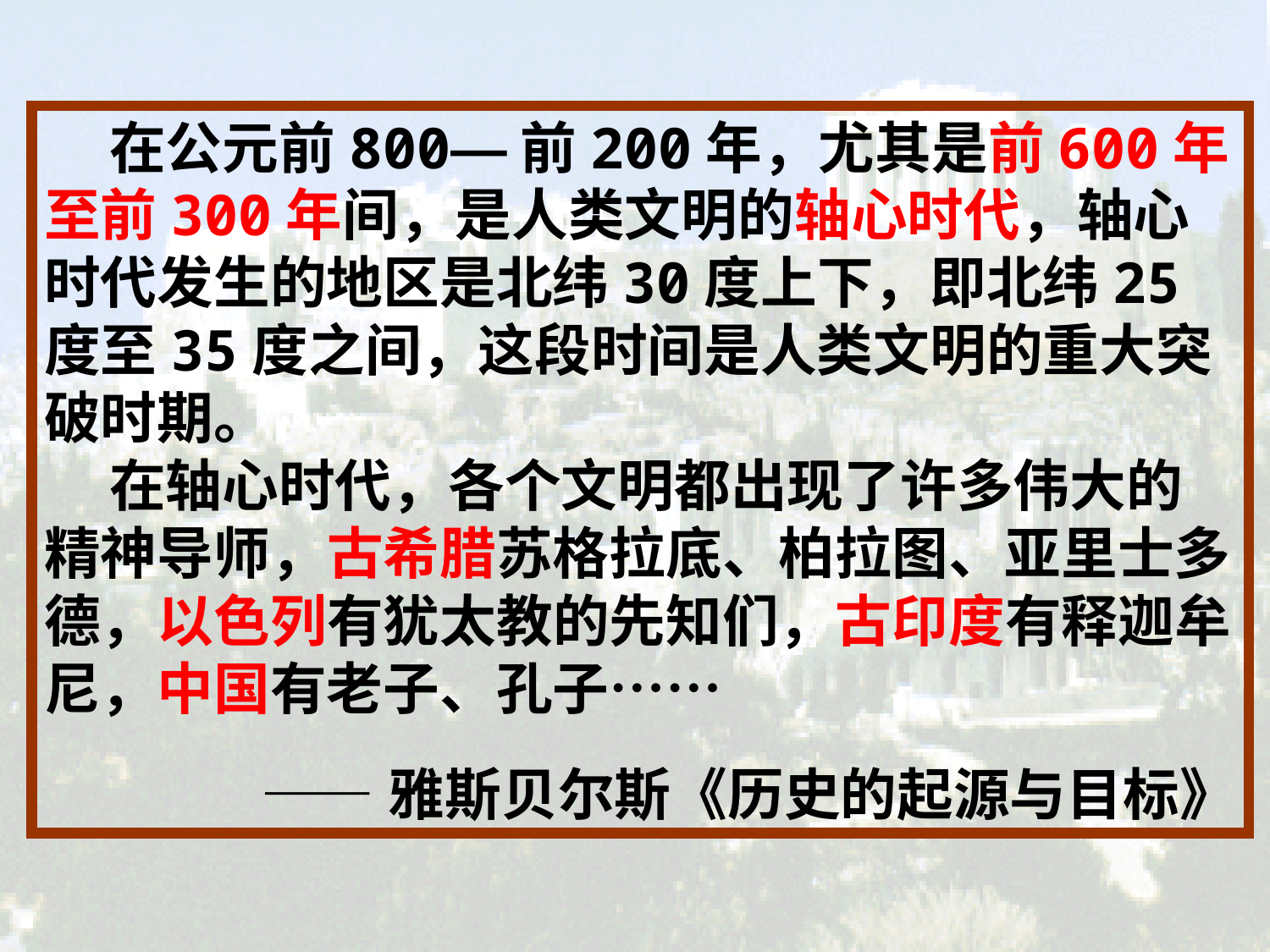

在公元前800—前200年，尤其是前600年至前300年间，是人类文明的轴心时代，轴心时代发生的地区是北纬30度上下，即北纬25度至35度之间，这段时间是人类文明的重大突破时期。
    在轴心时代，各个文明都出现了许多伟大的精神导师，古希腊苏格拉底、柏拉图、亚里士多德，以色列有犹太教的先知们，古印度有释迦牟尼，中国有老子、孔子……
       ——雅斯贝尔斯《历史的起源与目标》